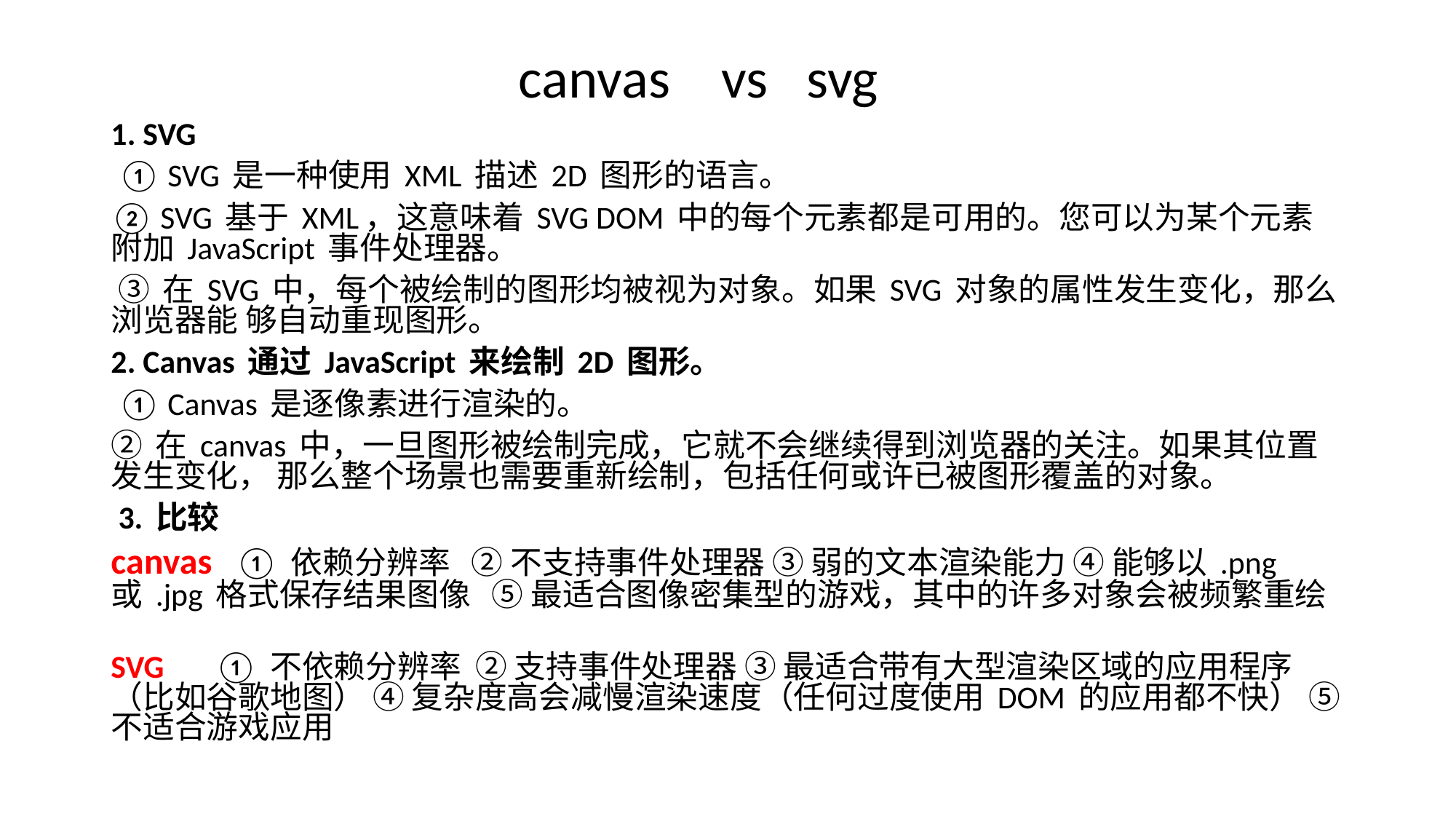

# canvas    vs   svg
1. SVG
 ① SVG 是一种使用 XML 描述 2D 图形的语言。
② SVG 基于 XML，这意味着 SVG DOM 中的每个元素都是可用的。您可以为某个元素附加 JavaScript 事件处理器。
 ③ 在 SVG 中，每个被绘制的图形均被视为对象。如果 SVG 对象的属性发生变化，那么浏览器能 够自动重现图形。
2. Canvas 通过 JavaScript 来绘制 2D 图形。
 ① Canvas 是逐像素进行渲染的。
② 在 canvas 中，一旦图形被绘制完成，它就不会继续得到浏览器的关注。如果其位置发生变化， 那么整个场景也需要重新绘制，包括任何或许已被图形覆盖的对象。
 3. 比较
canvas   ① 依赖分辨率   ② 不支持事件处理器 ③ 弱的文本渲染能力 ④ 能够以 .png 或 .jpg 格式保存结果图像   ⑤ 最适合图像密集型的游戏，其中的许多对象会被频繁重绘
SVG       ① 不依赖分辨率  ② 支持事件处理器 ③ 最适合带有大型渲染区域的应用程序（比如谷歌地图） ④ 复杂度高会减慢渲染速度（任何过度使用 DOM 的应用都不快） ⑤ 不适合游戏应用